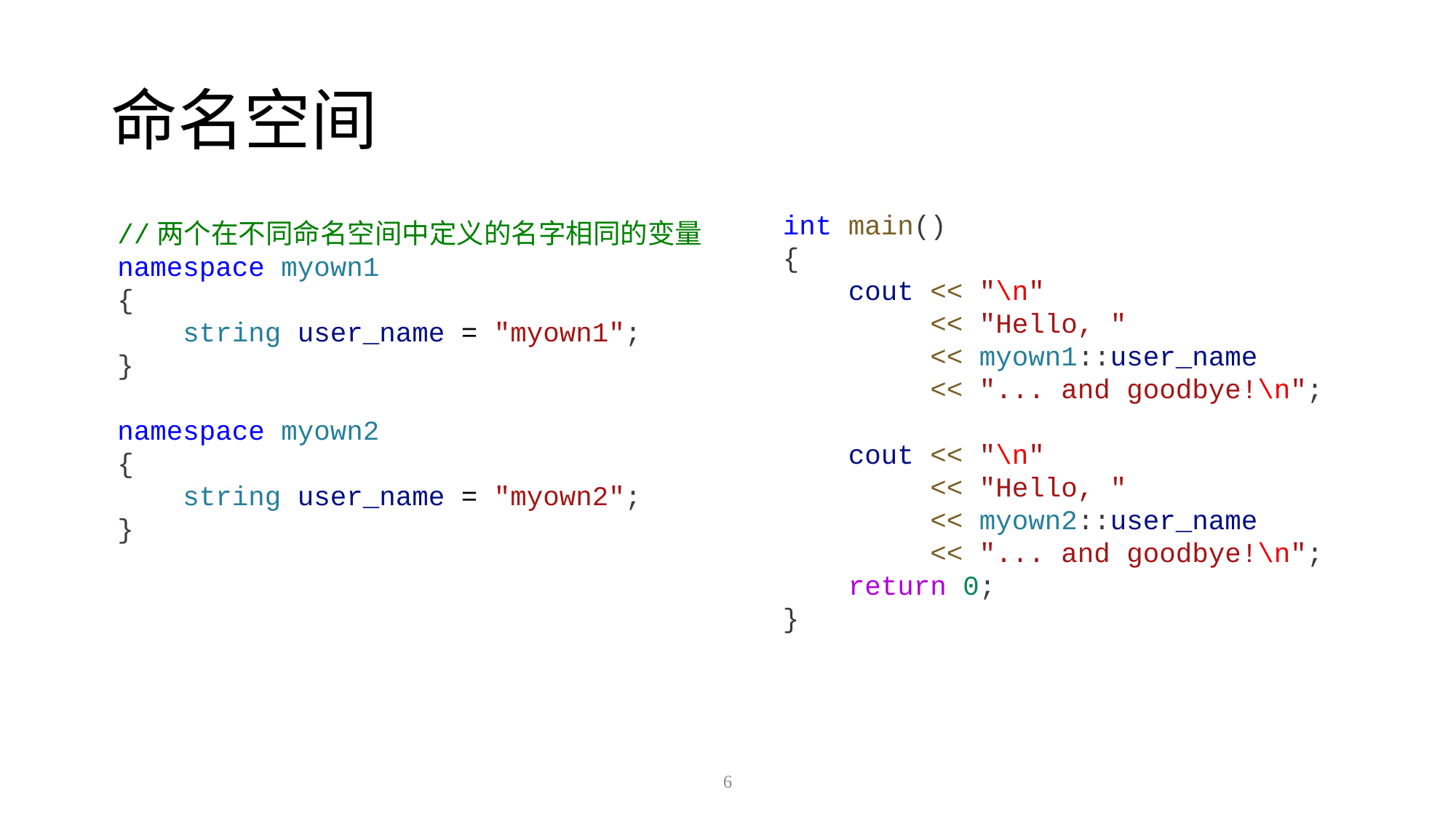

# 命名空间
int main()
{
    cout << "\n"
         << "Hello, "
         << myown1::user_name
         << "... and goodbye!\n";
    cout << "\n"
         << "Hello, "
         << myown2::user_name
         << "... and goodbye!\n";
    return 0;
}
//两个在不同命名空间中定义的名字相同的变量
namespace myown1
{
    string user_name = "myown1";
}
namespace myown2
{
    string user_name = "myown2";
}
6